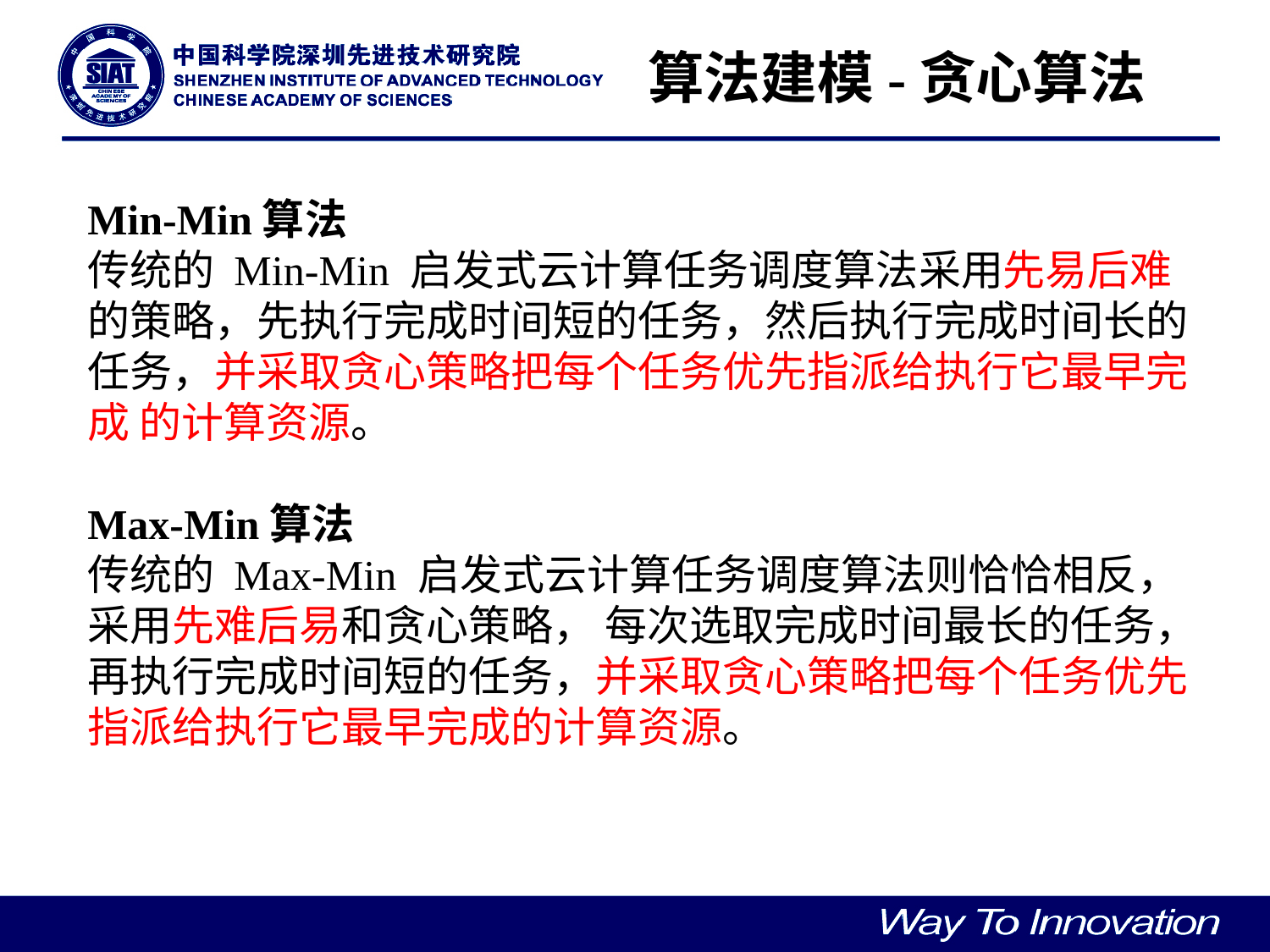

算法建模-贪心算法
Min-Min算法
传统的 Min-Min 启发式云计算任务调度算法采用先易后难的策略，先执行完成时间短的任务，然后执行完成时间长的任务，并采取贪心策略把每个任务优先指派给执行它最早完成 的计算资源。

Max-Min算法
传统的 Max-Min 启发式云计算任务调度算法则恰恰相反，采用先难后易和贪心策略， 每次选取完成时间最长的任务，再执行完成时间短的任务，并采取贪心策略把每个任务优先 指派给执行它最早完成的计算资源。